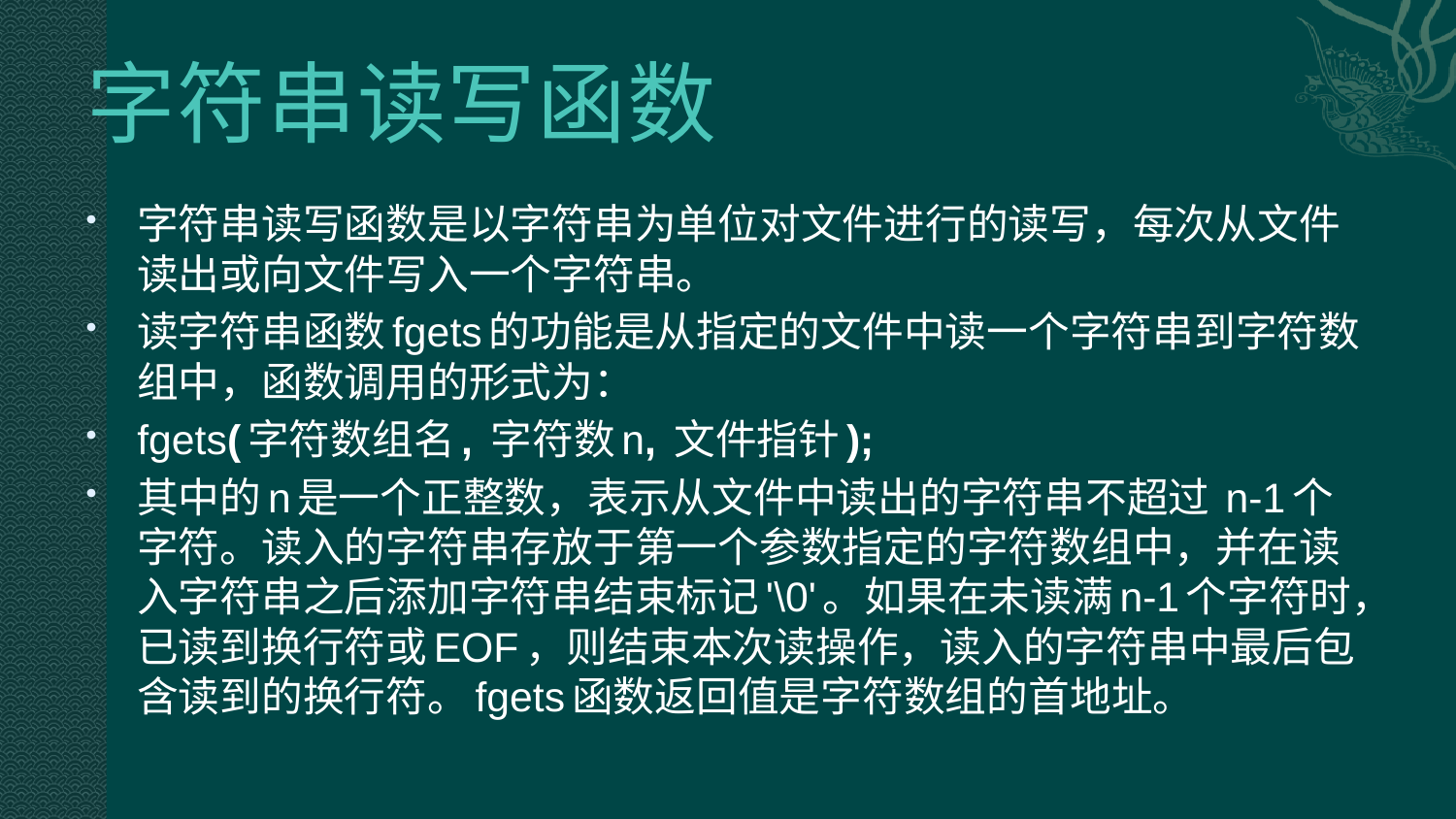

# 字符串读写函数
字符串读写函数是以字符串为单位对文件进行的读写，每次从文件读出或向文件写入一个字符串。
读字符串函数fgets的功能是从指定的文件中读一个字符串到字符数组中，函数调用的形式为：
fgets(字符数组名, 字符数n, 文件指针);
其中的n是一个正整数，表示从文件中读出的字符串不超过 n-1个字符。读入的字符串存放于第一个参数指定的字符数组中，并在读入字符串之后添加字符串结束标记'\0'。如果在未读满n-1个字符时，已读到换行符或EOF，则结束本次读操作，读入的字符串中最后包含读到的换行符。fgets函数返回值是字符数组的首地址。